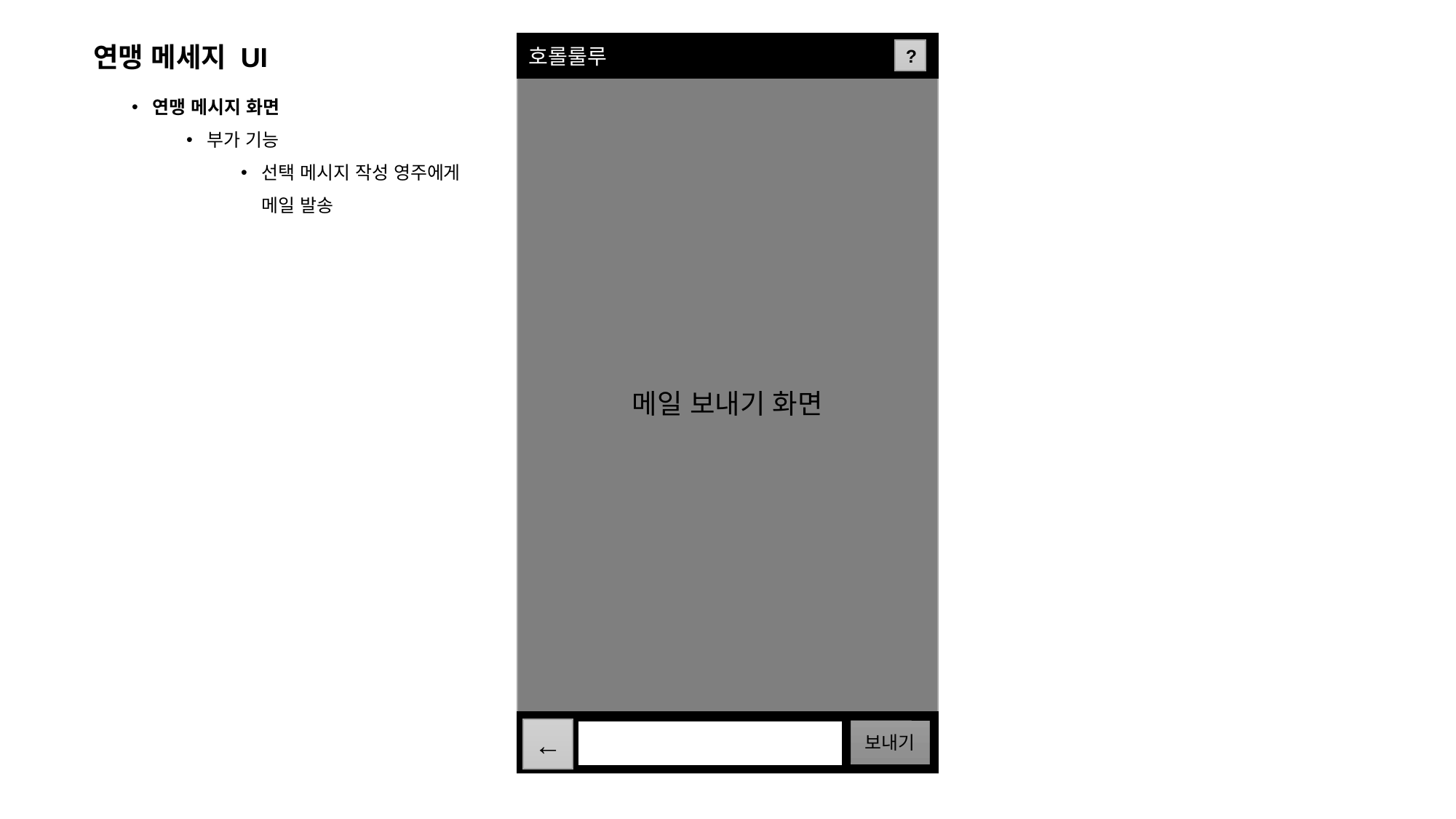

메일 보내기 화면
호롤룰루
연맹 메세지 UI
?
연맹 메시지 화면
부가 기능
선택 메시지 작성 영주에게 메일 발송

←
보내기